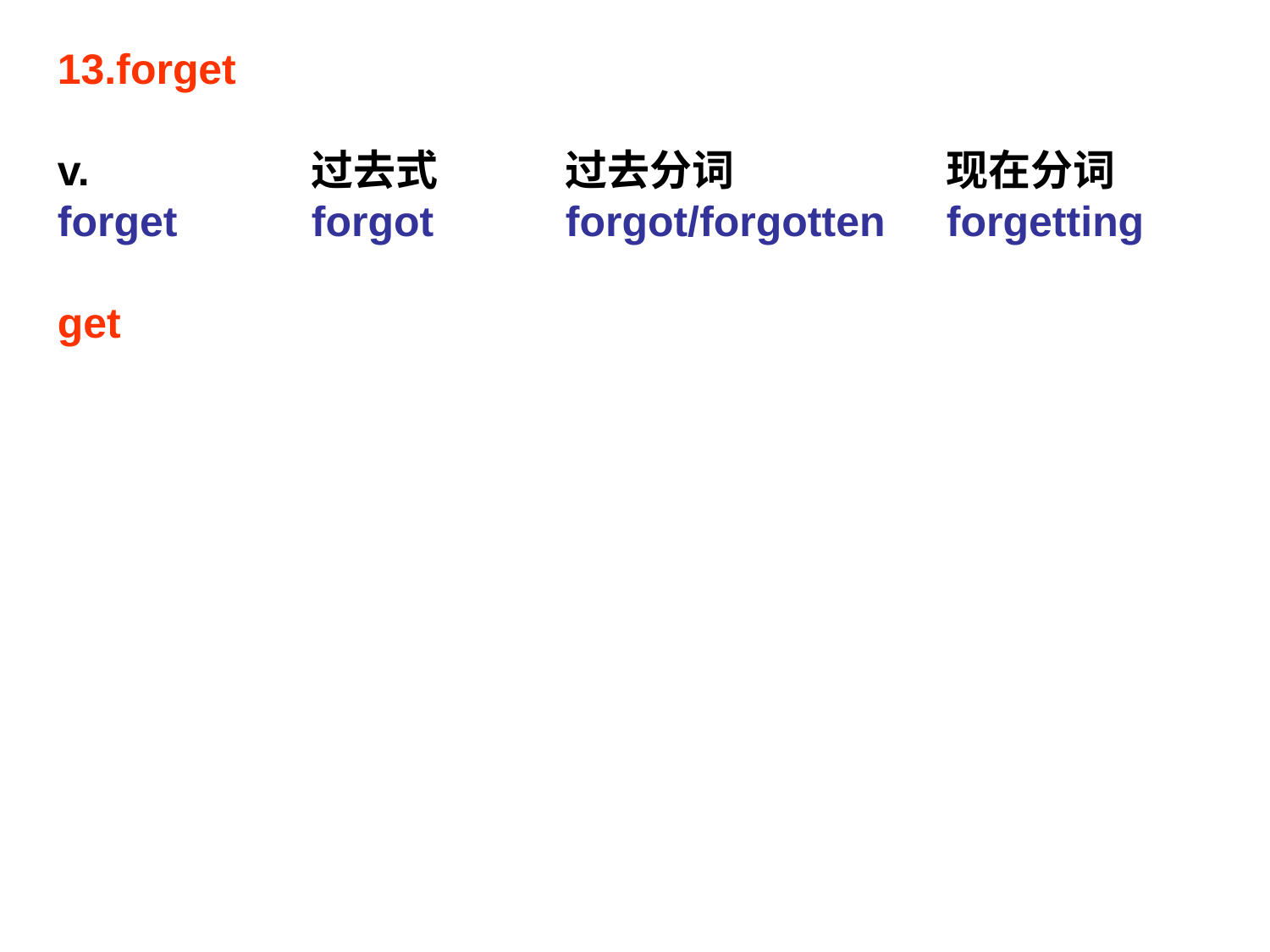

13.forget

v.		过去式	过去分词		现在分词
forget		forgot		forgot/forgotten	forgetting

get